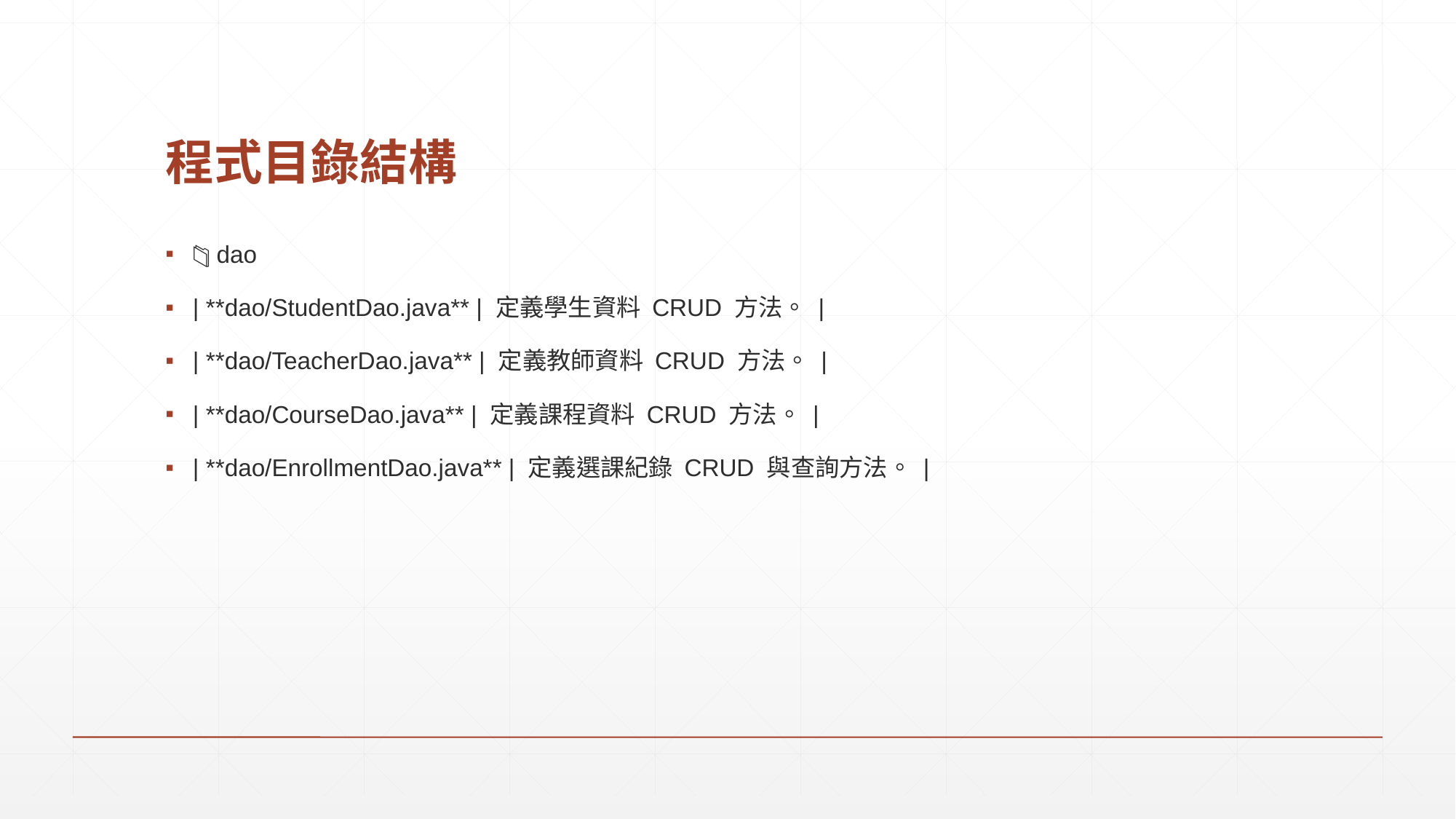

# 程式目錄結構
📁 dao
| **dao/StudentDao.java** | 定義學生資料 CRUD 方法。 |
| **dao/TeacherDao.java** | 定義教師資料 CRUD 方法。 |
| **dao/CourseDao.java** | 定義課程資料 CRUD 方法。 |
| **dao/EnrollmentDao.java** | 定義選課紀錄 CRUD 與查詢方法。 |